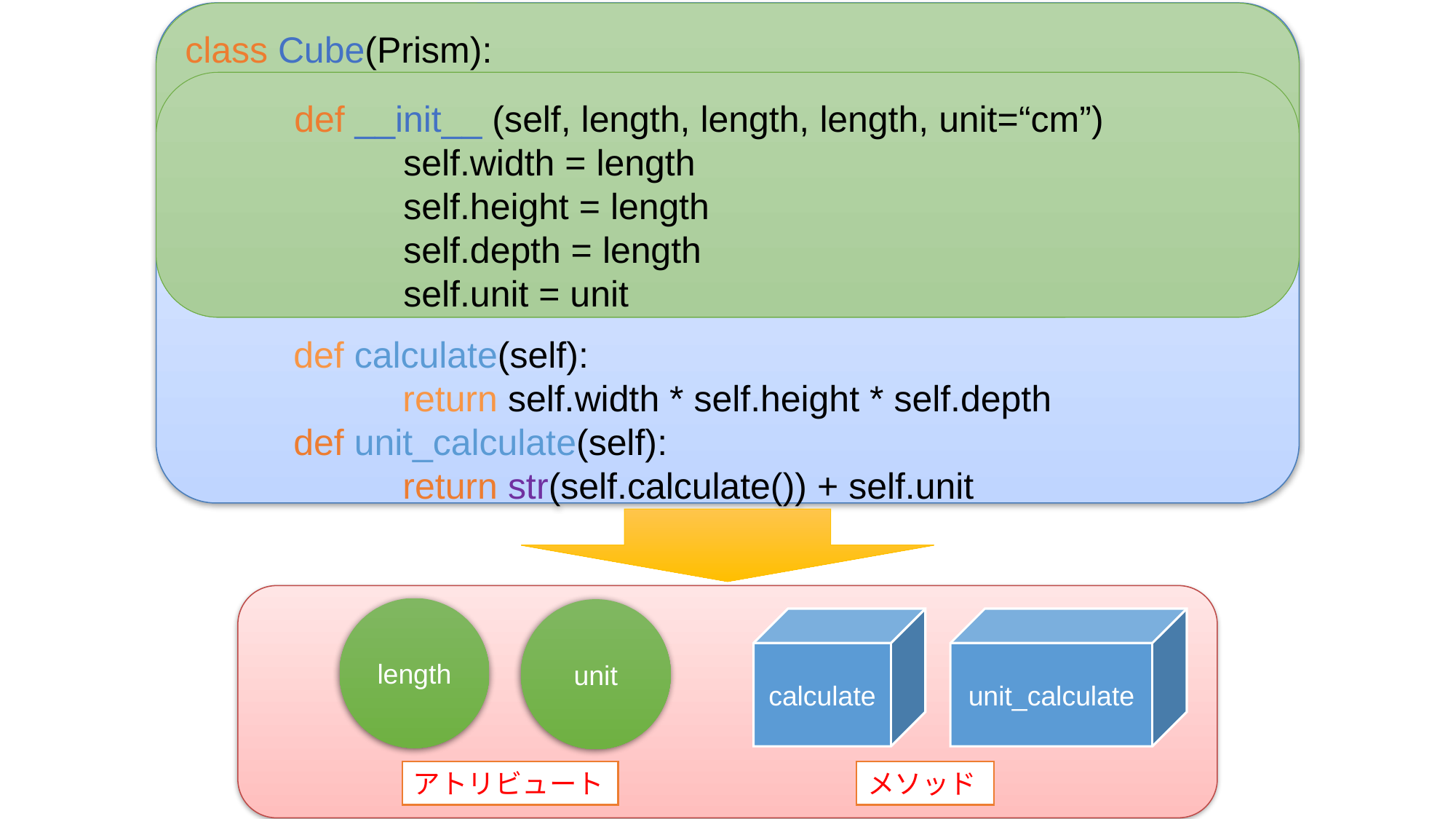

class Prism:
	def __init__(self, width, height, depth):
		self.width = width
		self.height = height
		self.depth = depth

	def calculate(self):
		return self.width * self.height * self.depth
	def unit_calculate(self):
		return str(self.calculate()) + self.unit
class Cube(Prism):
	def __init__(self, length):
		 super().__init__(length, length, length)
	def __init__ (self, length, length, length, unit=“cm”)
		self.width = length
		self.height = length
		self.depth = length
		self.unit = unit

length
アトリビュート
calculate
メソッド
unit_calculate
unit